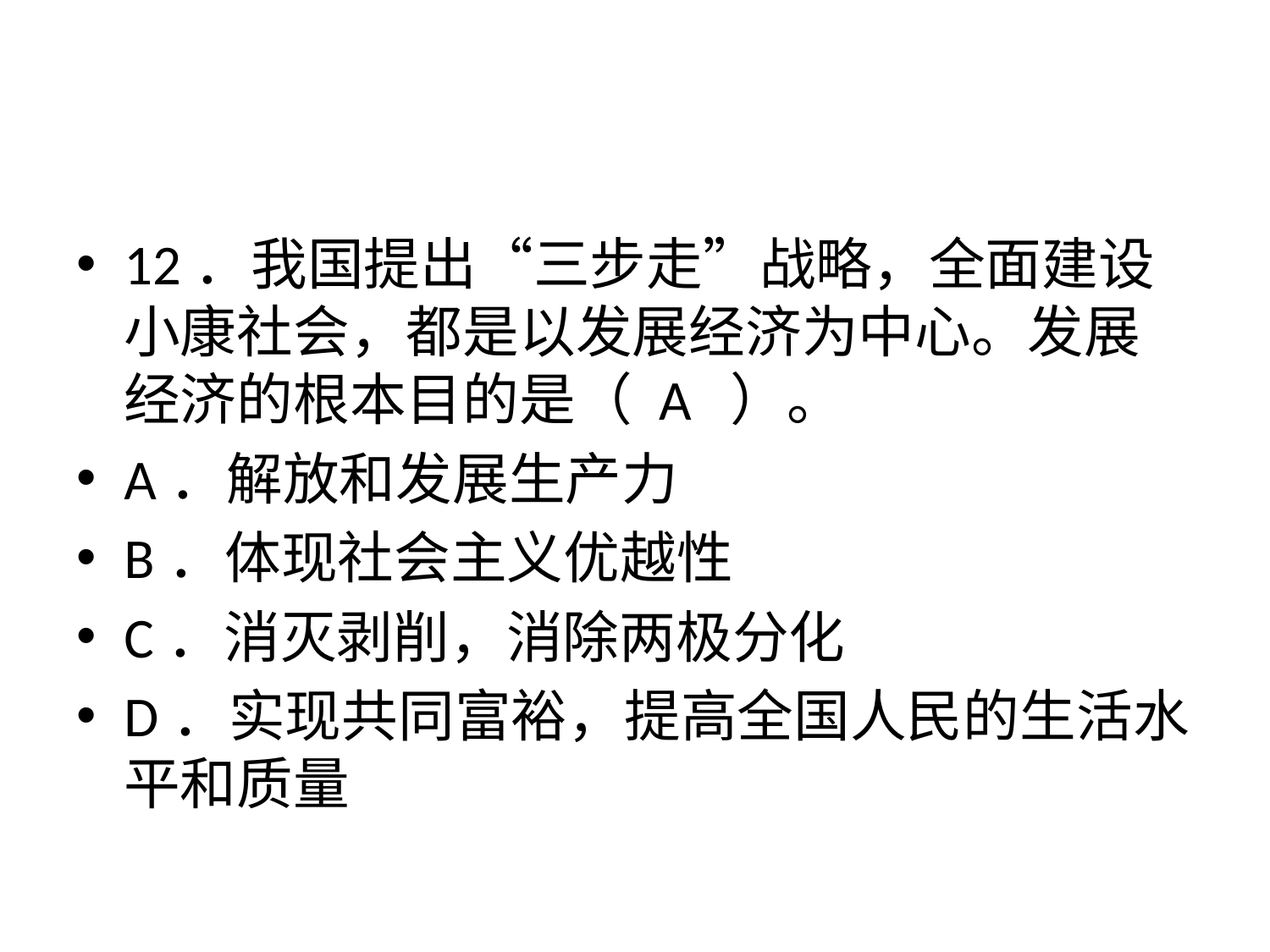

#
12．我国提出“三步走”战略，全面建设小康社会，都是以发展经济为中心。发展经济的根本目的是（ A  ）。
A．解放和发展生产力
B．体现社会主义优越性
C．消灭剥削，消除两极分化
D．实现共同富裕，提高全国人民的生活水平和质量